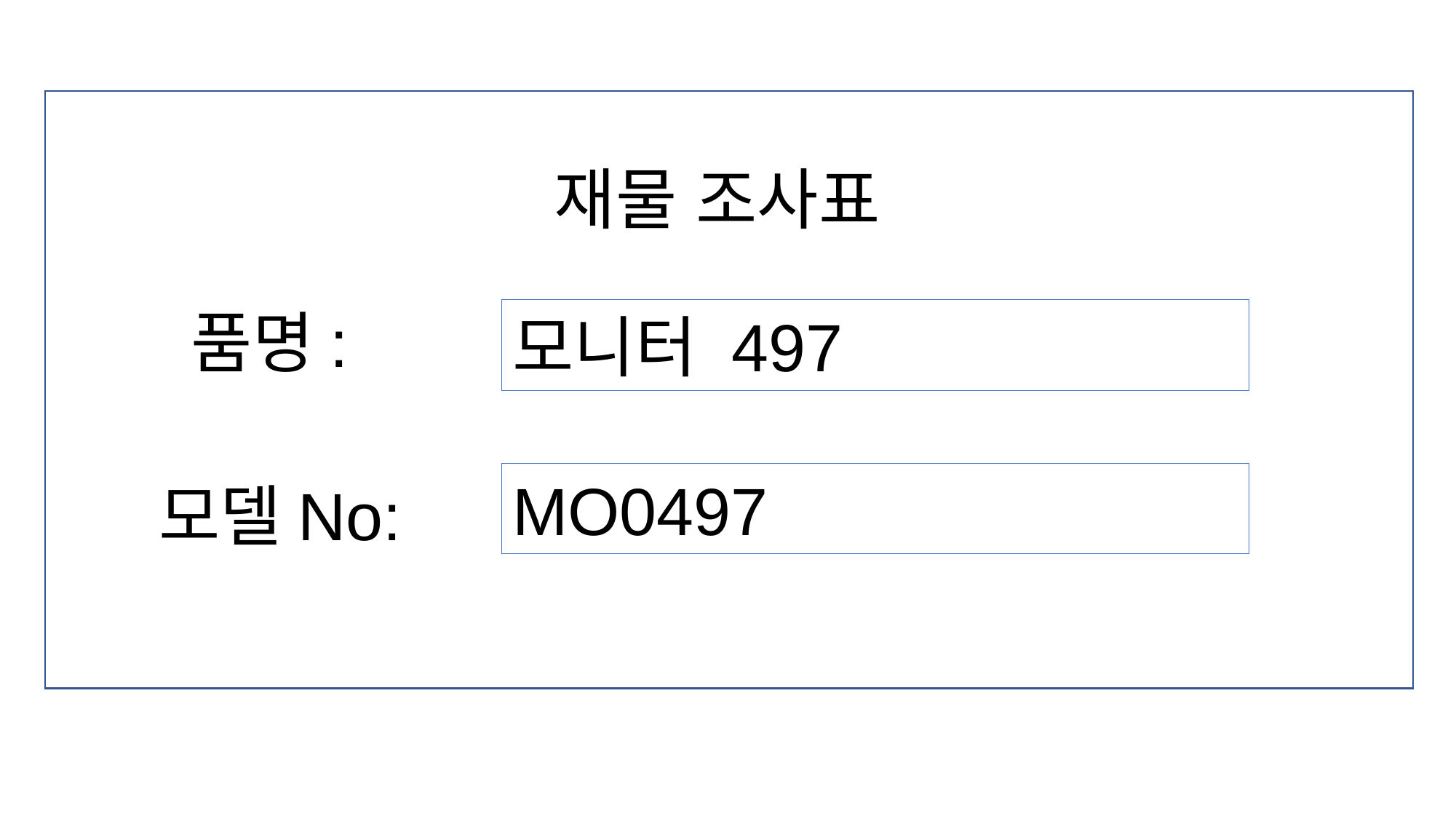

재물 조사표
품명:
모니터 497
MO0497
모델No: